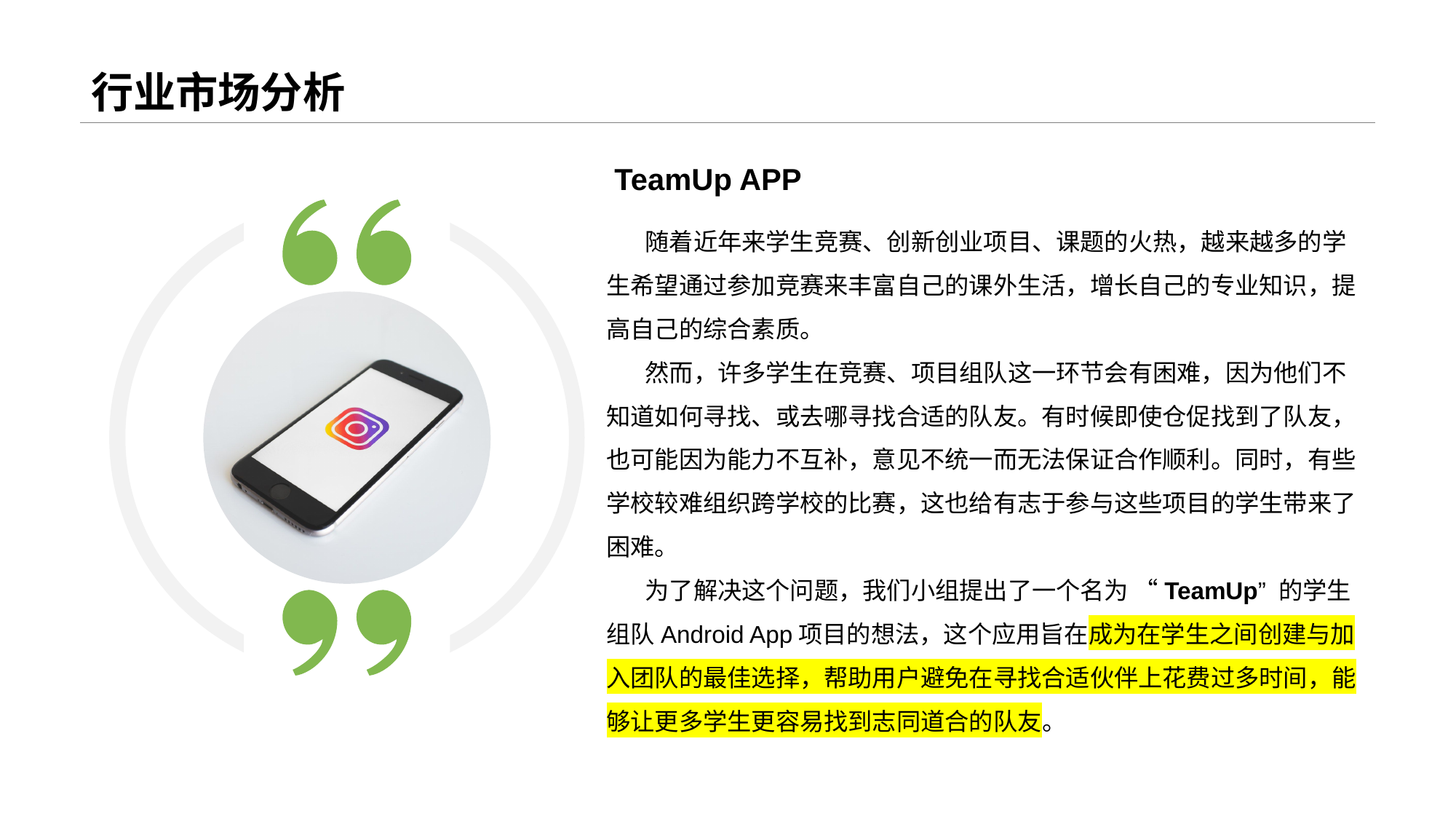

# 行业市场分析
TeamUp APP
      随着近年来学生竞赛、创新创业项目、课题的火热，越来越多的学生希望通过参加竞赛来丰富自己的课外生活，增长自己的专业知识，提高自己的综合素质。
      然而，许多学生在竞赛、项目组队这一环节会有困难，因为他们不知道如何寻找、或去哪寻找合适的队友。有时候即使仓促找到了队友，也可能因为能力不互补，意见不统一而无法保证合作顺利。同时，有些学校较难组织跨学校的比赛，这也给有志于参与这些项目的学生带来了困难。
      为了解决这个问题，我们小组提出了一个名为 “TeamUp” 的学生组队Android App项目的想法，这个应用旨在成为在学生之间创建与加入团队的最佳选择，帮助用户避免在寻找合适伙伴上花费过多时间，能够让更多学生更容易找到志同道合的队友。